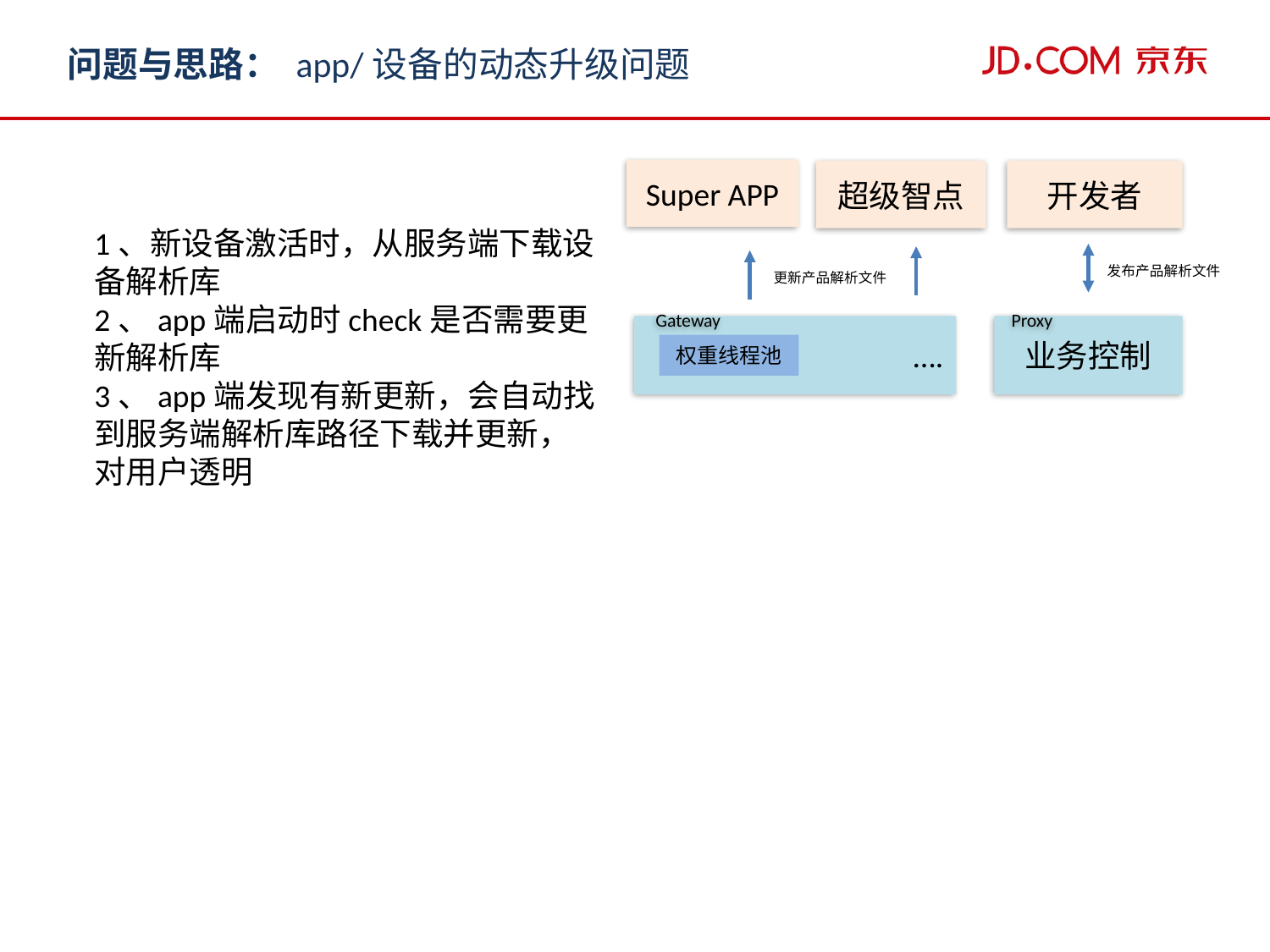

问题与思路： app/设备的动态升级问题
Super APP
超级智点
开发者
1、新设备激活时，从服务端下载设备解析库
2、app端启动时check是否需要更新解析库
3、app端发现有新更新，会自动找到服务端解析库路径下载并更新，对用户透明
发布产品解析文件
更新产品解析文件
Gateway
….
Proxy
业务控制
权重线程池